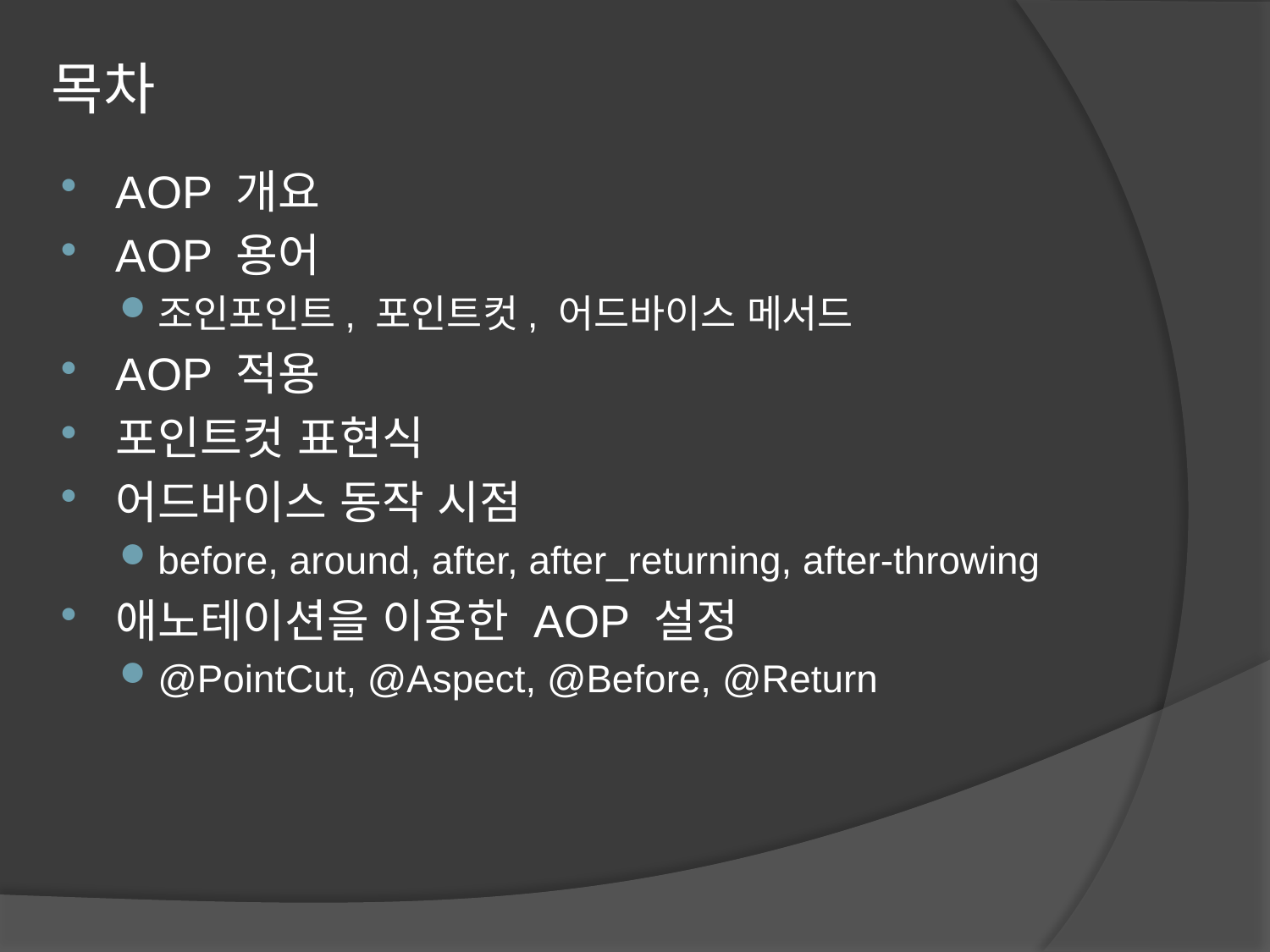

# 목차
AOP 개요
AOP 용어
조인포인트, 포인트컷, 어드바이스 메서드
AOP 적용
포인트컷 표현식
어드바이스 동작 시점
before, around, after, after_returning, after-throwing
애노테이션을 이용한 AOP 설정
@PointCut, @Aspect, @Before, @Return